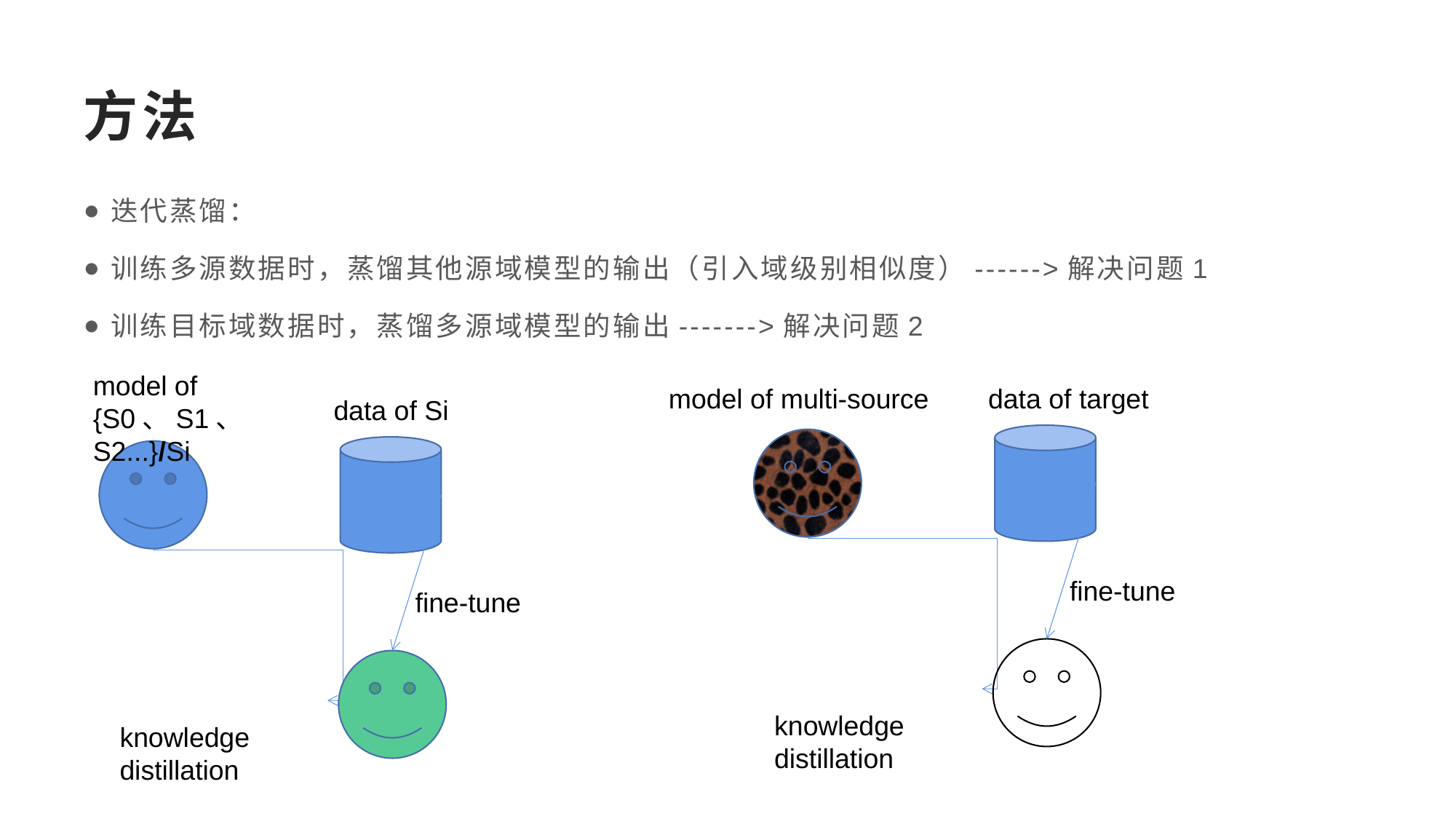

# 方法
迭代蒸馏：
训练多源数据时，蒸馏其他源域模型的输出（引入域级别相似度）------>解决问题1
训练目标域数据时，蒸馏多源域模型的输出------->解决问题2
model of {S0、S1、S2...}/Si
model of multi-source
data of target
data of Si

fine-tune
fine-tune

knowledge distillation
knowledge distillation